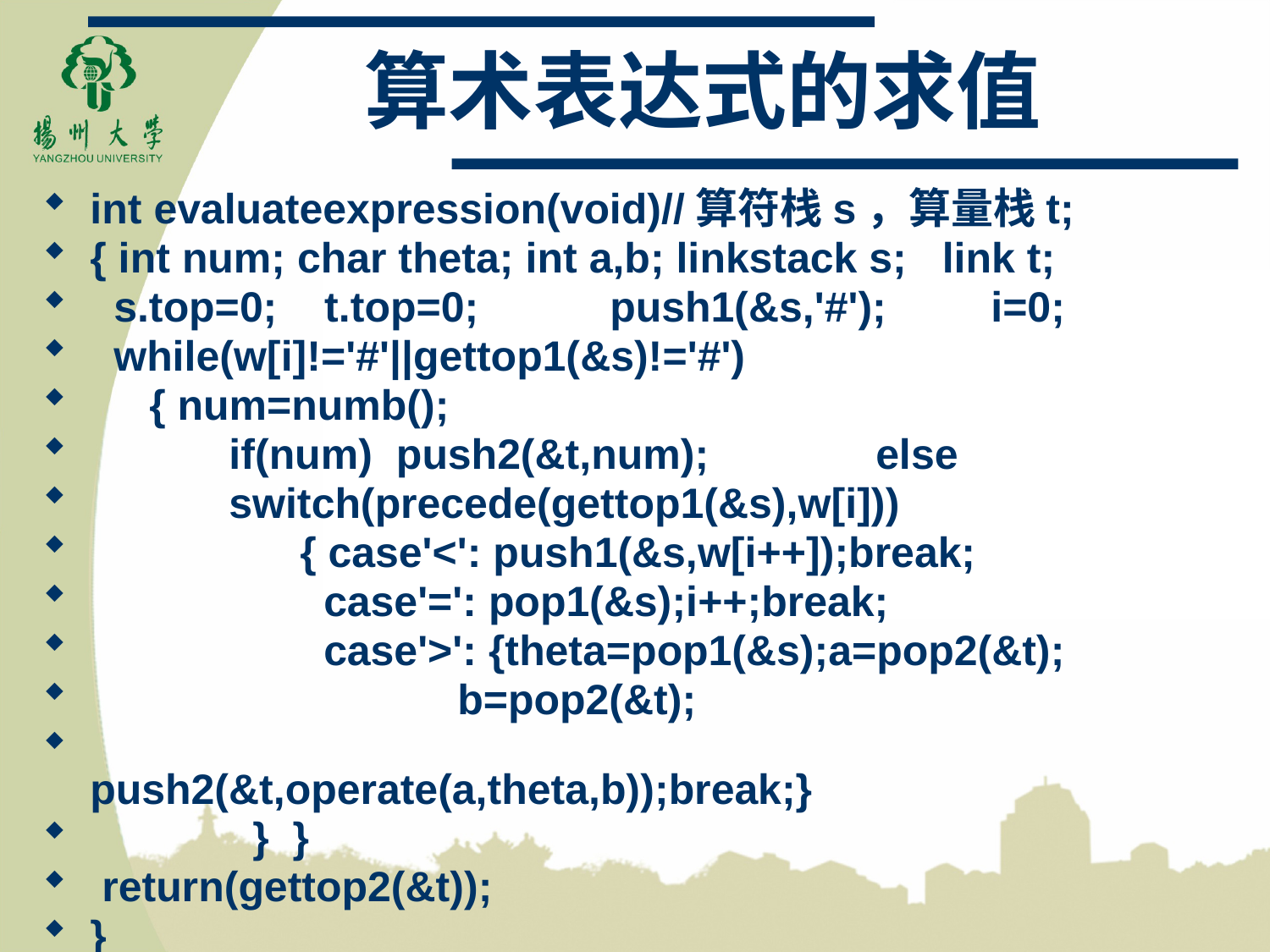

# 算术表达式的求值
int evaluateexpression(void)//算符栈s，算量栈t;
{ int num; char theta; int a,b; linkstack s;   link t;
  s.top=0;    t.top=0;	 push1(&s,'#');	 i=0;
  while(w[i]!='#'||gettop1(&s)!='#')
     { num=numb();
	 if(num)  push2(&t,num);  	  else
	 switch(precede(gettop1(&s),w[i]))
	       { case'<': push1(&s,w[i++]);break;
	         case'=': pop1(&s);i++;break;
	         case'>': {theta=pop1(&s);a=pop2(&t);
                               b=pop2(&t);
	                        push2(&t,operate(a,theta,b));break;}
	   }  }
 return(gettop2(&t));
}